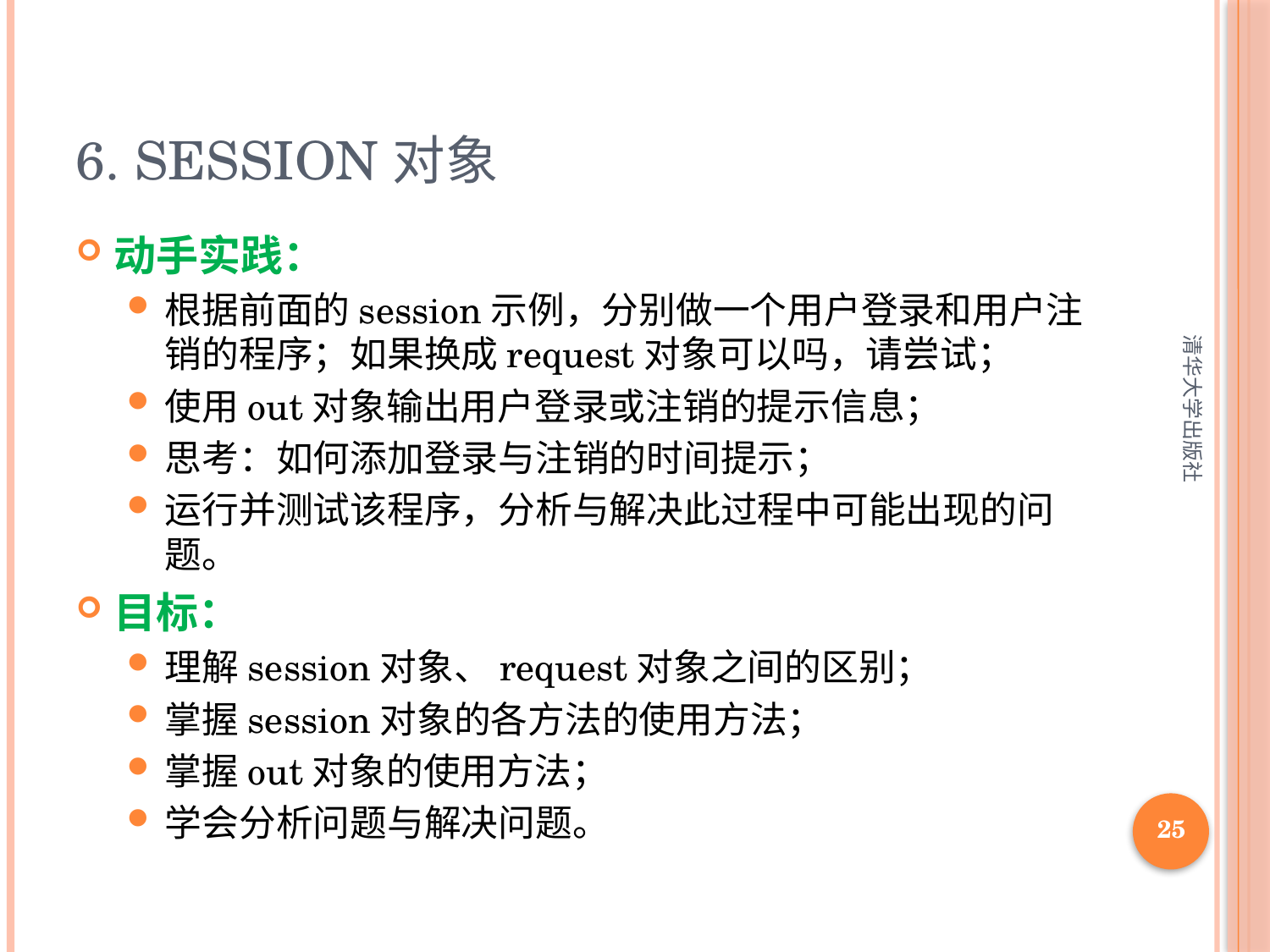

# 6. session对象
动手实践：
根据前面的session示例，分别做一个用户登录和用户注销的程序；如果换成request对象可以吗，请尝试；
使用out对象输出用户登录或注销的提示信息；
思考：如何添加登录与注销的时间提示；
运行并测试该程序，分析与解决此过程中可能出现的问题。
目标：
理解session对象、request对象之间的区别；
掌握session对象的各方法的使用方法；
掌握out对象的使用方法；
学会分析问题与解决问题。

清华大学出版社
25